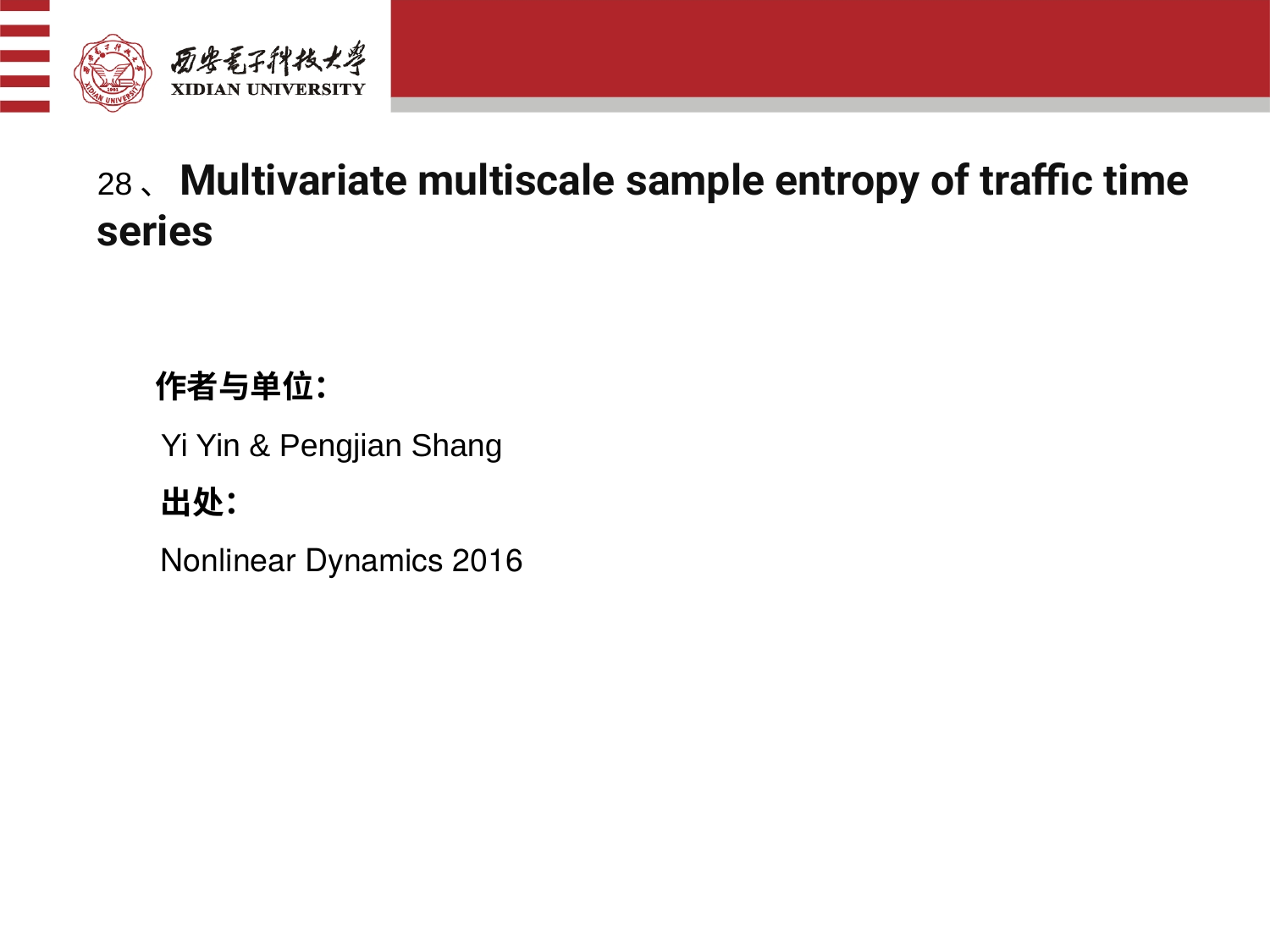

28、Multivariate multiscale sample entropy of traffic time series

     作者与单位：
Yi Yin & Pengjian Shang
出处：
Nonlinear Dynamics 2016